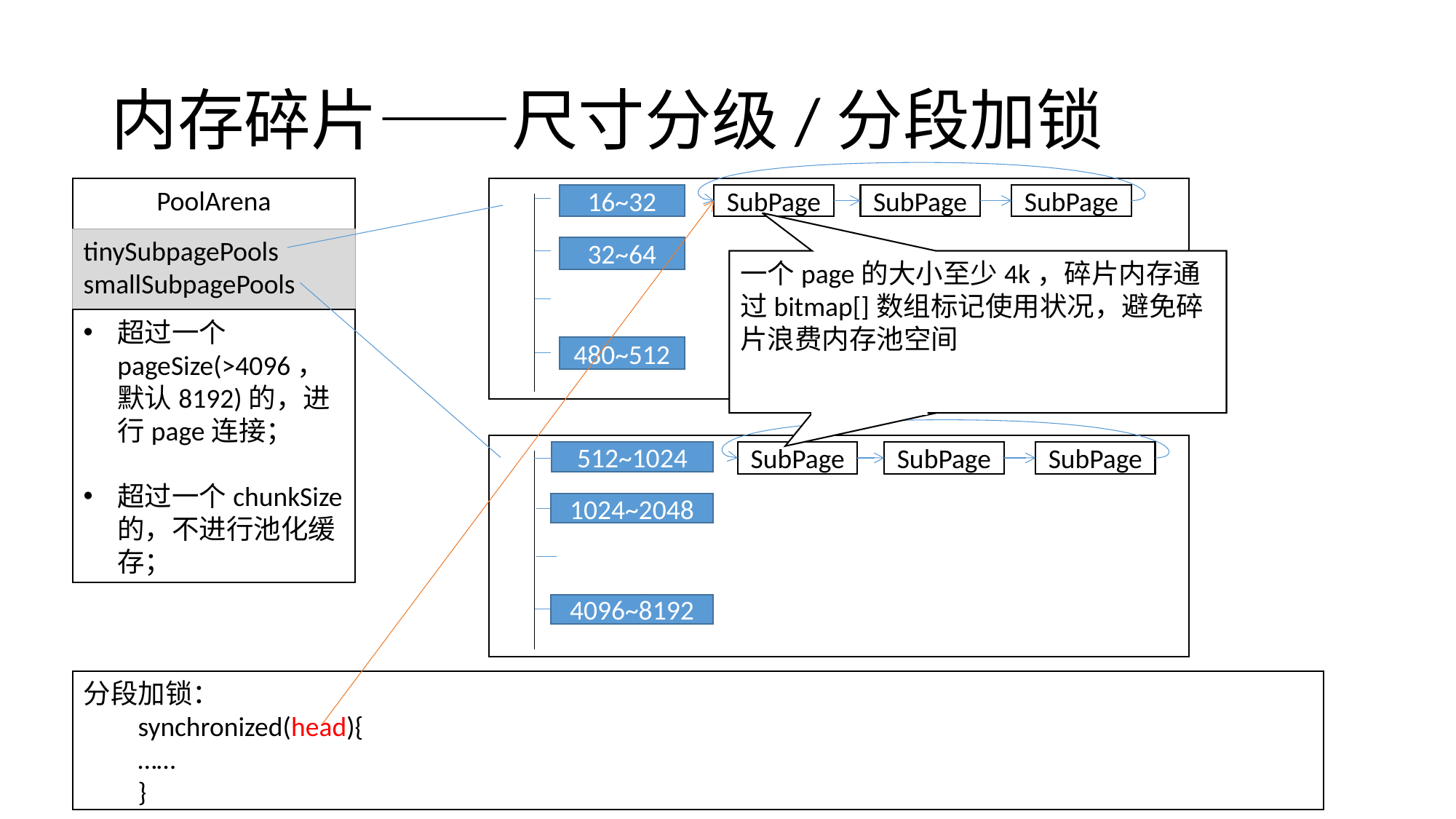

# 内存碎片——尺寸分级/分段加锁
PoolArena

16~32
SubPage
SubPage
SubPage
tinySubpagePools
smallSubpagePools

32~64

一个page的大小至少4k，碎片内存通过bitmap[]数组标记使用状况，避免碎片浪费内存池空间
超过一个pageSize(>4096，默认8192)的，进行page连接；

超过一个chunkSize的，不进行池化缓存；
480~512

512~1024
SubPage
SubPage
SubPage
1024~2048
4096~8192
分段加锁：
synchronized(head){
……
}